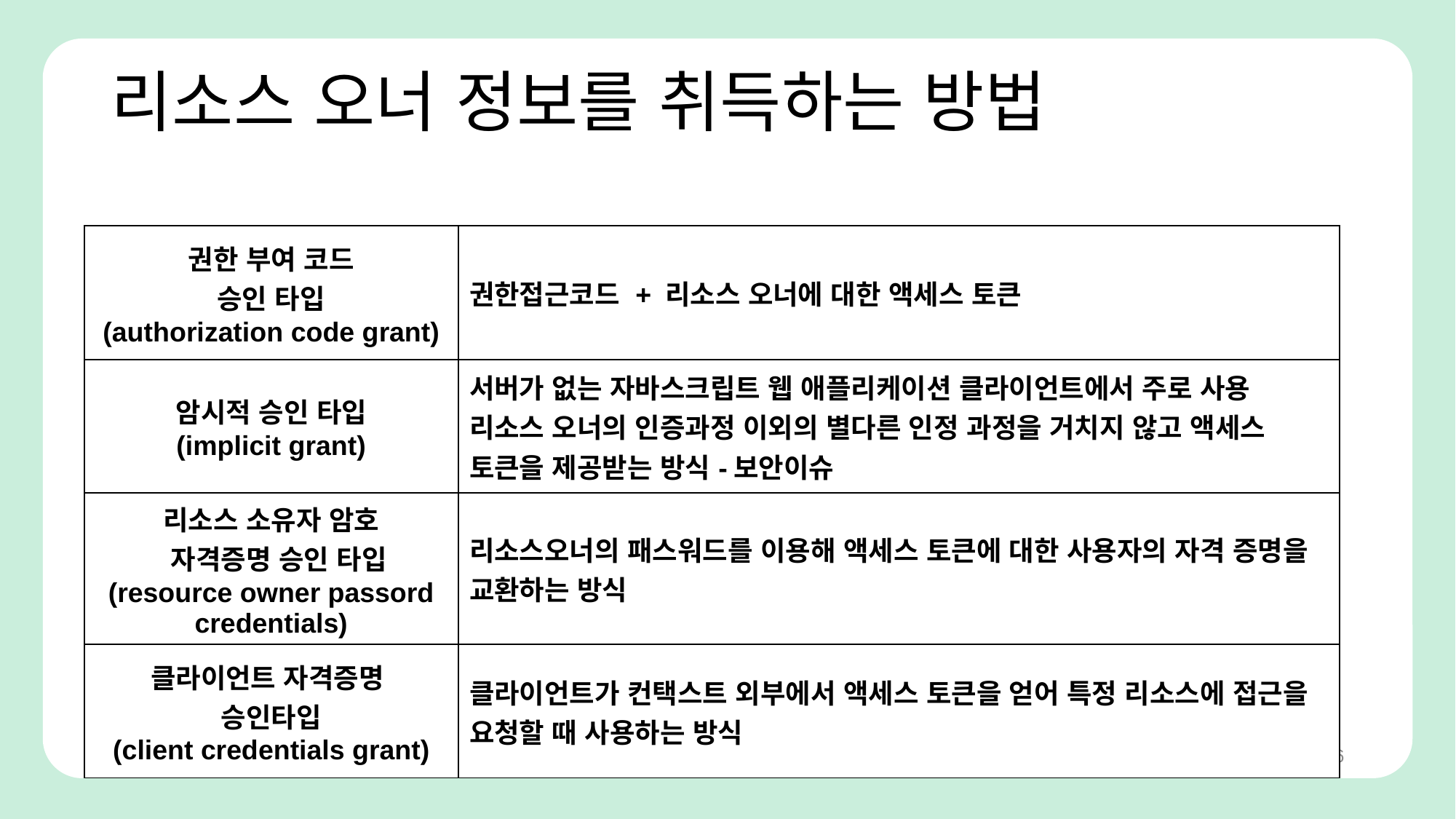

# 리소스 오너 정보를 취득하는 방법
| 권한 부여 코드 승인 타입 (authorization code grant) | 권한접근코드 + 리소스 오너에 대한 액세스 토큰 |
| --- | --- |
| 암시적 승인 타입 (implicit grant) | 서버가 없는 자바스크립트 웹 애플리케이션 클라이언트에서 주로 사용 리소스 오너의 인증과정 이외의 별다른 인정 과정을 거치지 않고 액세스 토큰을 제공받는 방식-보안이슈 |
| 리소스 소유자 암호 자격증명 승인 타입 (resource owner passord credentials) | 리소스오너의 패스워드를 이용해 액세스 토큰에 대한 사용자의 자격 증명을 교환하는 방식 |
| 클라이언트 자격증명 승인타입 (client credentials grant) | 클라이언트가 컨택스트 외부에서 액세스 토큰을 얻어 특정 리소스에 접근을 요청할 때 사용하는 방식 |
6